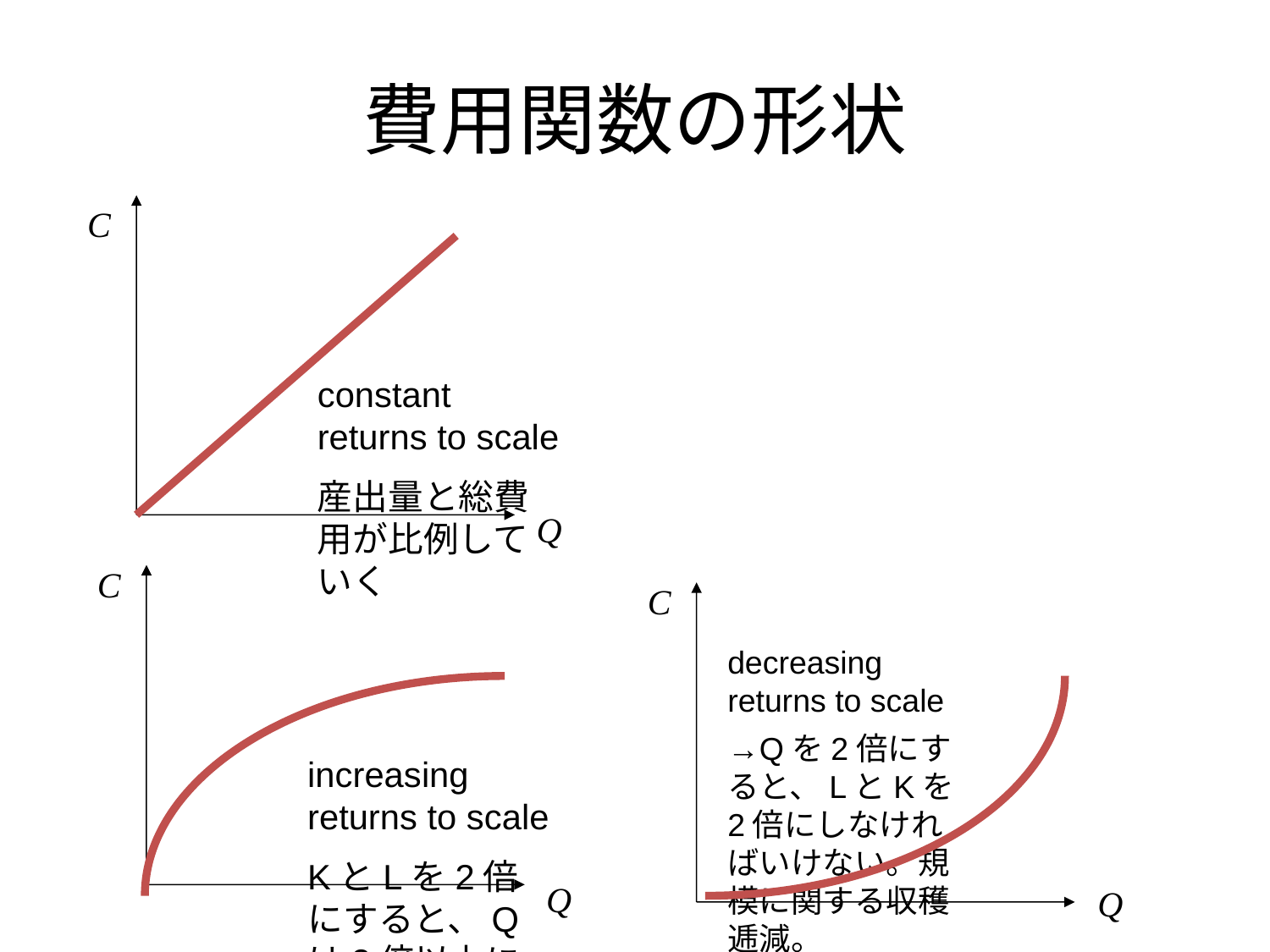

# 費用関数の形状

C

constant returns to scale
産出量と総費用が比例していく
Q

C

C

decreasing returns to scale
→Qを2倍にすると、LとKを2倍にしなければいけない。規模に関する収穫逓減。

increasing returns to scale
KとLを2倍にすると、Qは2倍以上になる。Qを2倍にすると、2倍の産出量が出てくる
CPUなどのメモリなどの生産、より効率的に低価格で生産できるようになる。
Q
Q